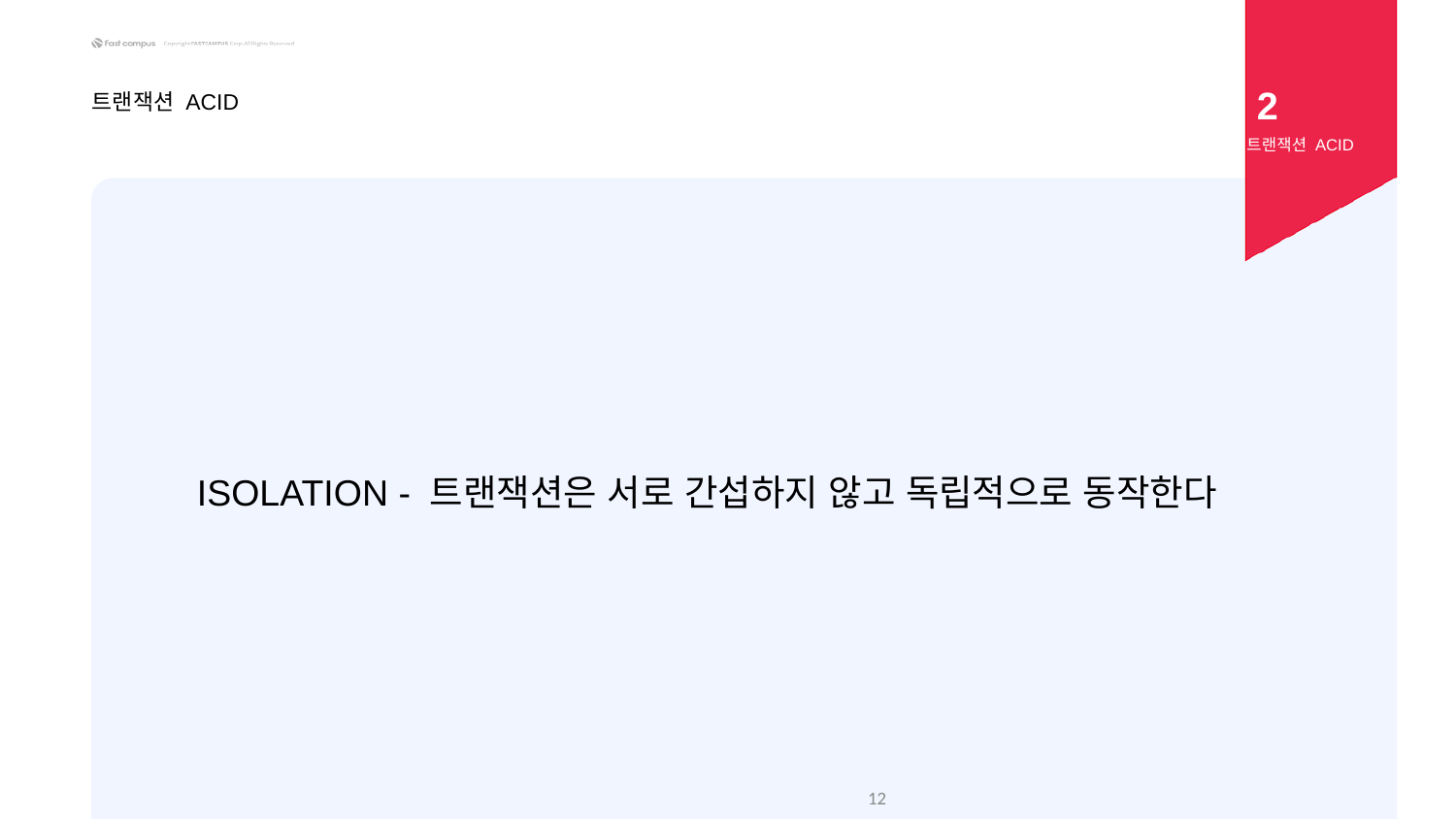

2
트랜잭션 ACID
트랜잭션 ACID
ISOLATION - 트랜잭션은 서로 간섭하지 않고 독립적으로 동작한다
12